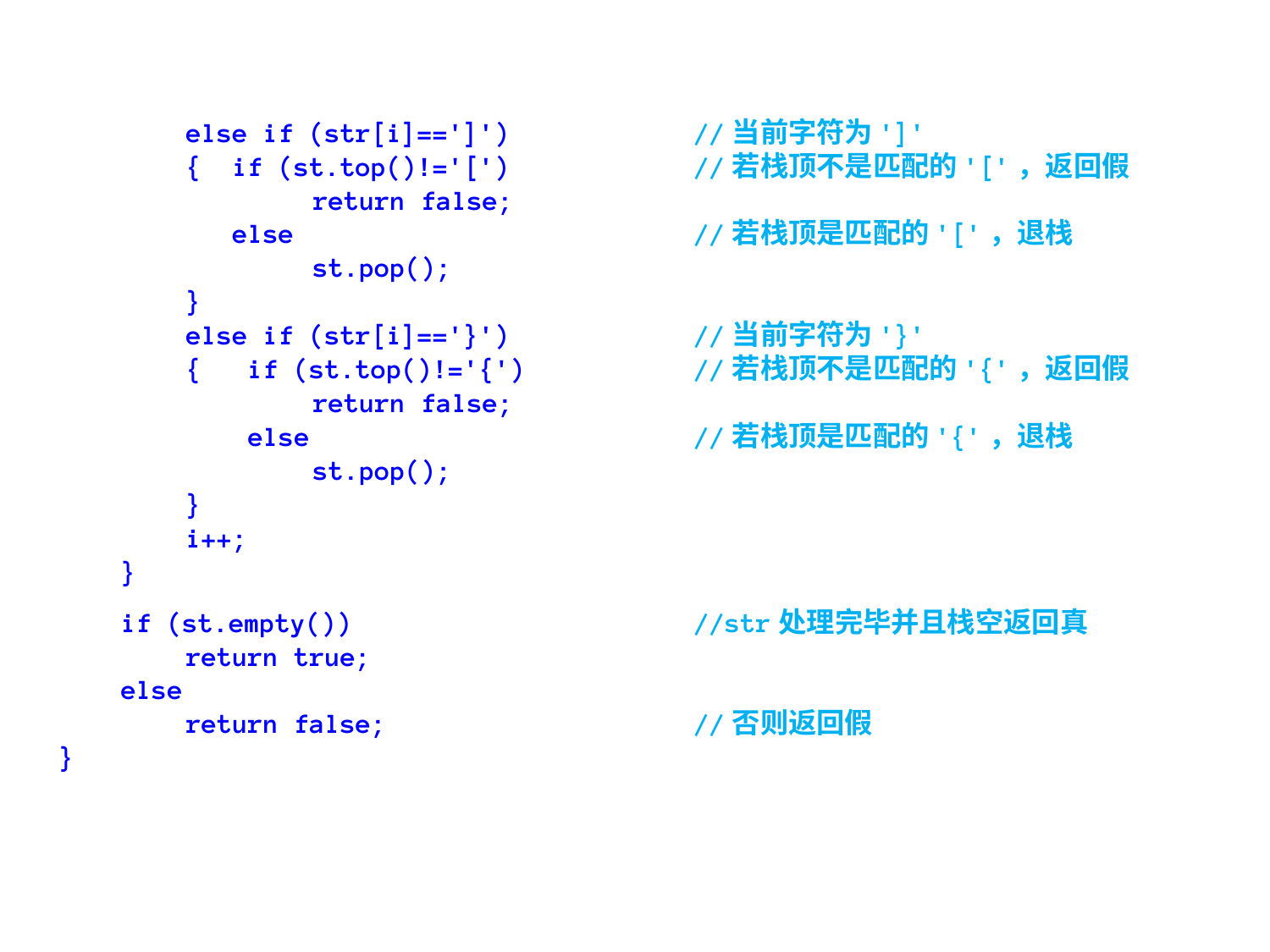

else if (str[i]==']')		//当前字符为']'
	{  if (st.top()!='[')		//若栈顶不是匹配的'['，返回假
		return false;
	   else				//若栈顶是匹配的'['，退栈
		st.pop();
	}
	else if (str[i]=='}')		//当前字符为'}'
	{   if (st.top()!='{')		//若栈顶不是匹配的'{'，返回假
		return false;
	    else				//若栈顶是匹配的'{'，退栈
		st.pop();
	}
	i++;
    }
    if (st.empty())			//str处理完毕并且栈空返回真
	return true;
    else
	return false;			//否则返回假
}